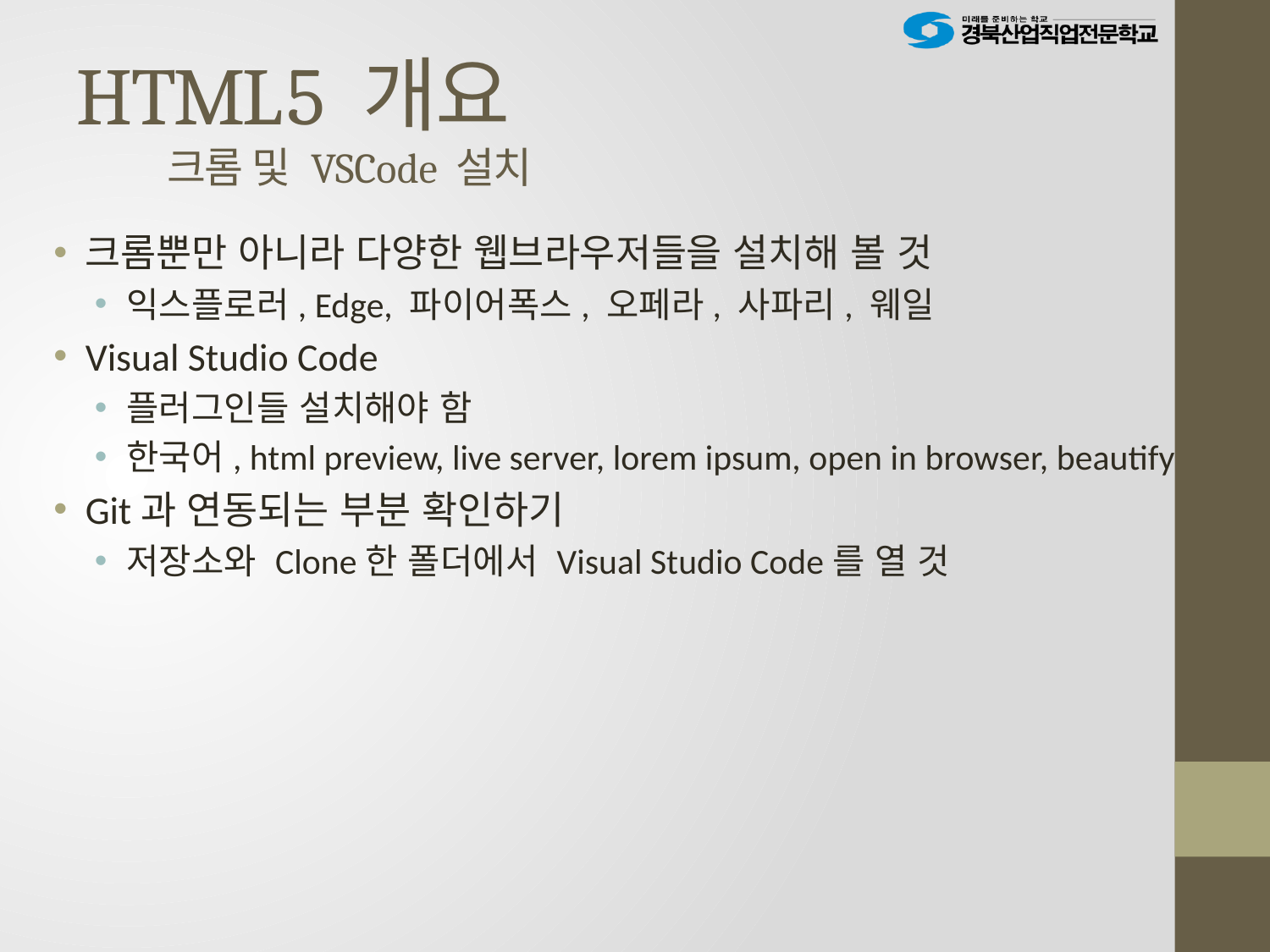

# HTML5 개요 크롬 및 VSCode 설치
크롬뿐만 아니라 다양한 웹브라우저들을 설치해 볼 것
익스플로러, Edge, 파이어폭스, 오페라, 사파리, 웨일
Visual Studio Code
플러그인들 설치해야 함
한국어, html preview, live server, lorem ipsum, open in browser, beautify
Git과 연동되는 부분 확인하기
저장소와 Clone한 폴더에서 Visual Studio Code를 열 것